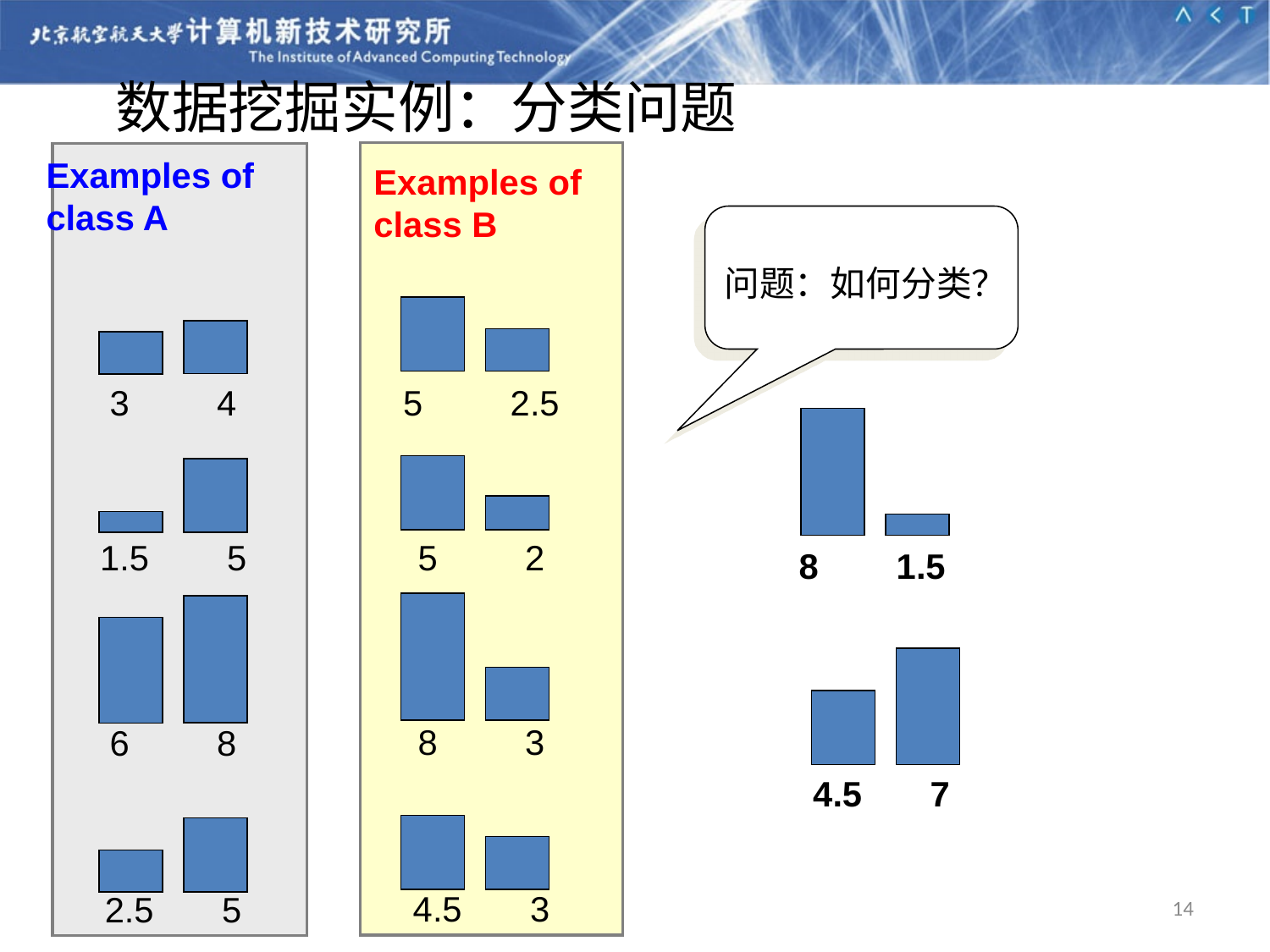

数据挖掘实例：分类问题

Examples of class B

5         2.5
5         2
8         3
4.5       3

Examples of class A

3         4

1.5        5

6         8

2.5       5

问题：如何分类？

8        1.5

4.5       7
14